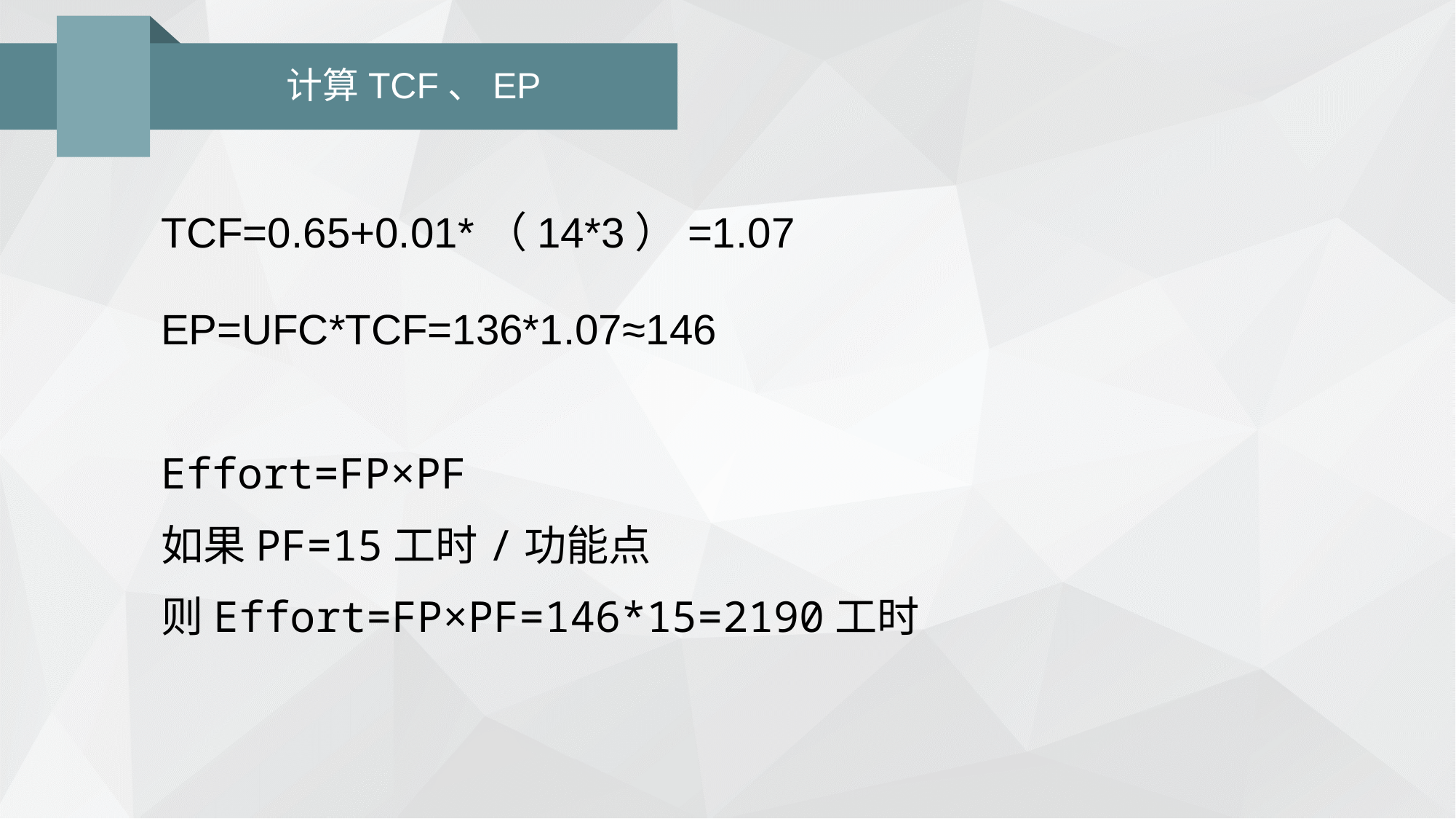

# 计算TCF、EP
TCF=0.65+0.01*（14*3）=1.07
EP=UFC*TCF=136*1.07≈146
Effort=FP×PF
如果PF=15工时/功能点
则Effort=FP×PF=146*15=2190工时